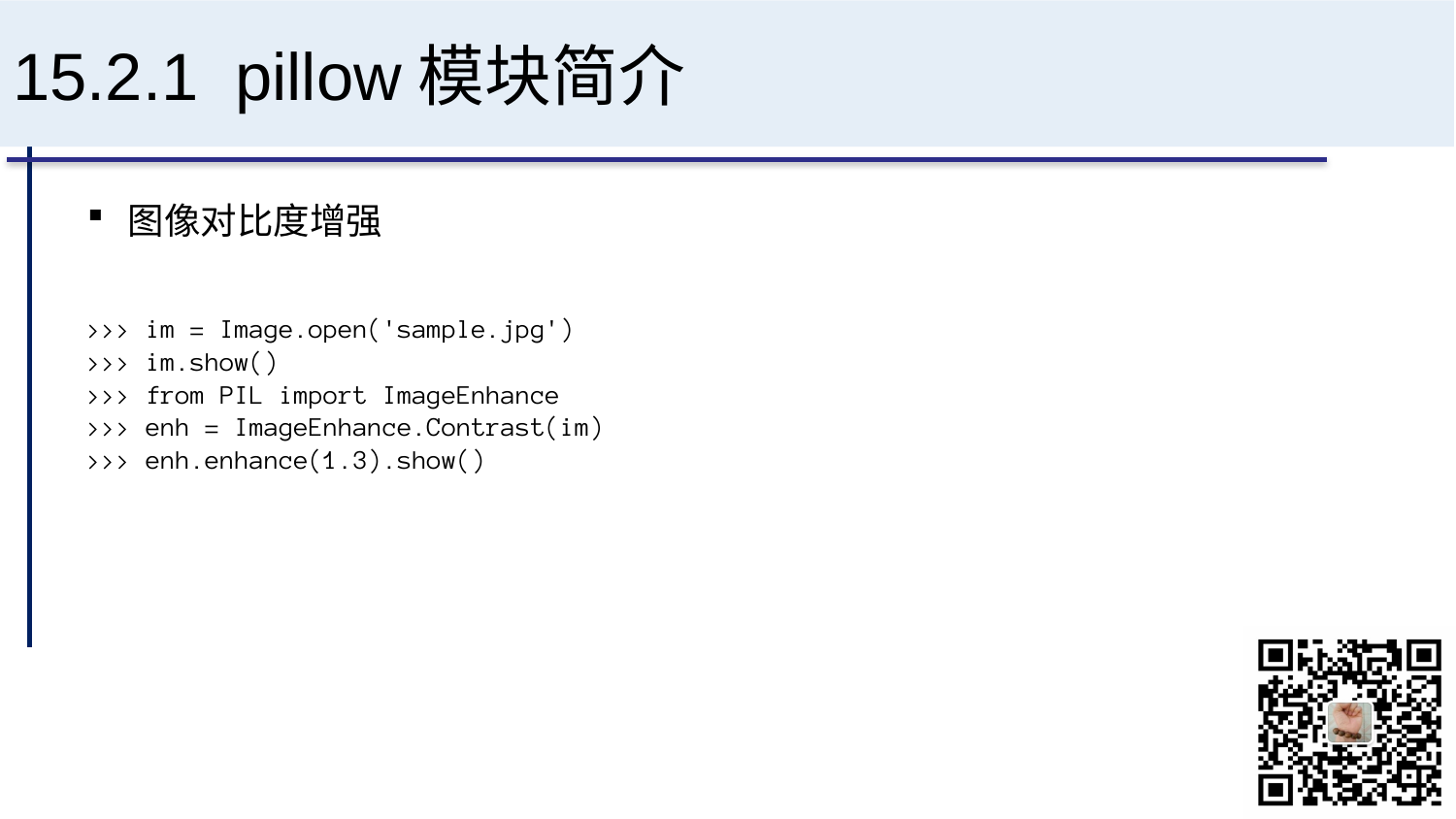

# 15.2.1  pillow模块简介
图像对比度增强

>>> im = Image.open('sample.jpg')
>>> im.show()
>>> from PIL import ImageEnhance
>>> enh = ImageEnhance.Contrast(im)
>>> enh.enhance(1.3).show()